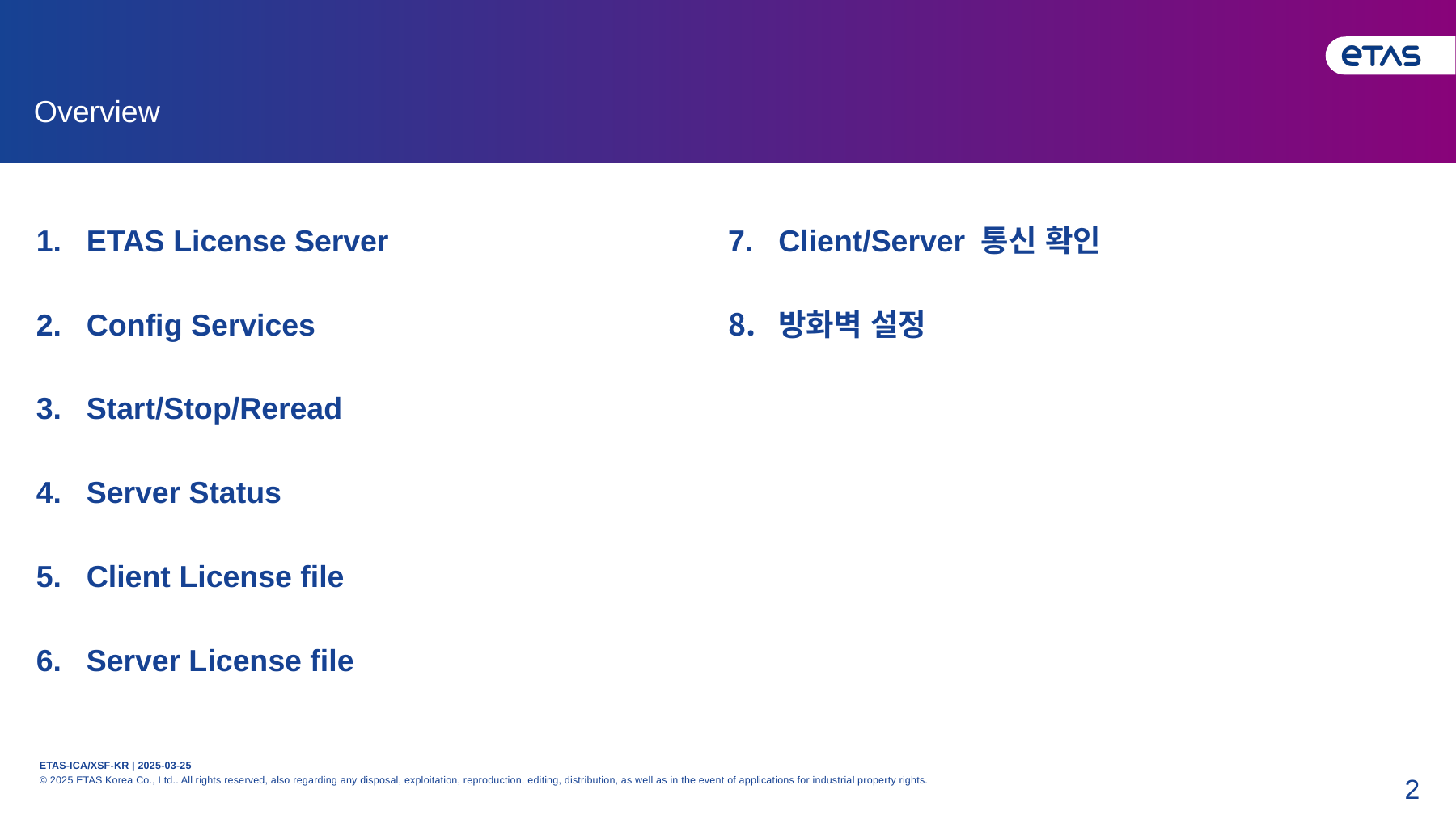

# Overview
ETAS License Server
Config Services
Start/Stop/Reread
Server Status
Client License file
Server License file
Client/Server 통신 확인
방화벽 설정

2